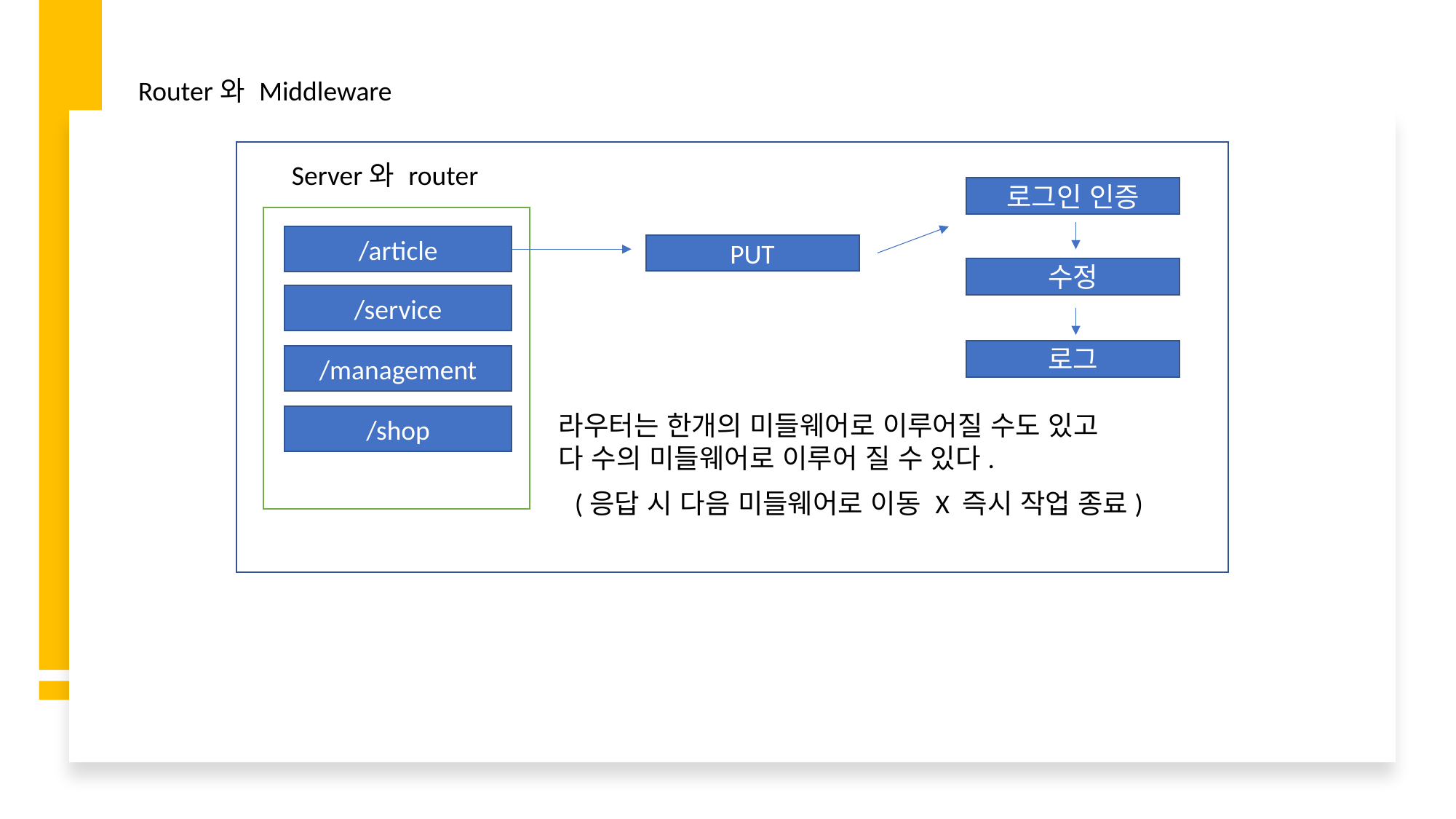

Router와 Middleware

Server와 router
로그인 인증

/article
PUT
수정
/service

로그
/management
라우터는 한개의 미들웨어로 이루어질 수도 있고
다 수의 미들웨어로 이루어 질 수 있다.
/shop
(응답 시 다음 미들웨어로 이동 X 즉시 작업 종료)